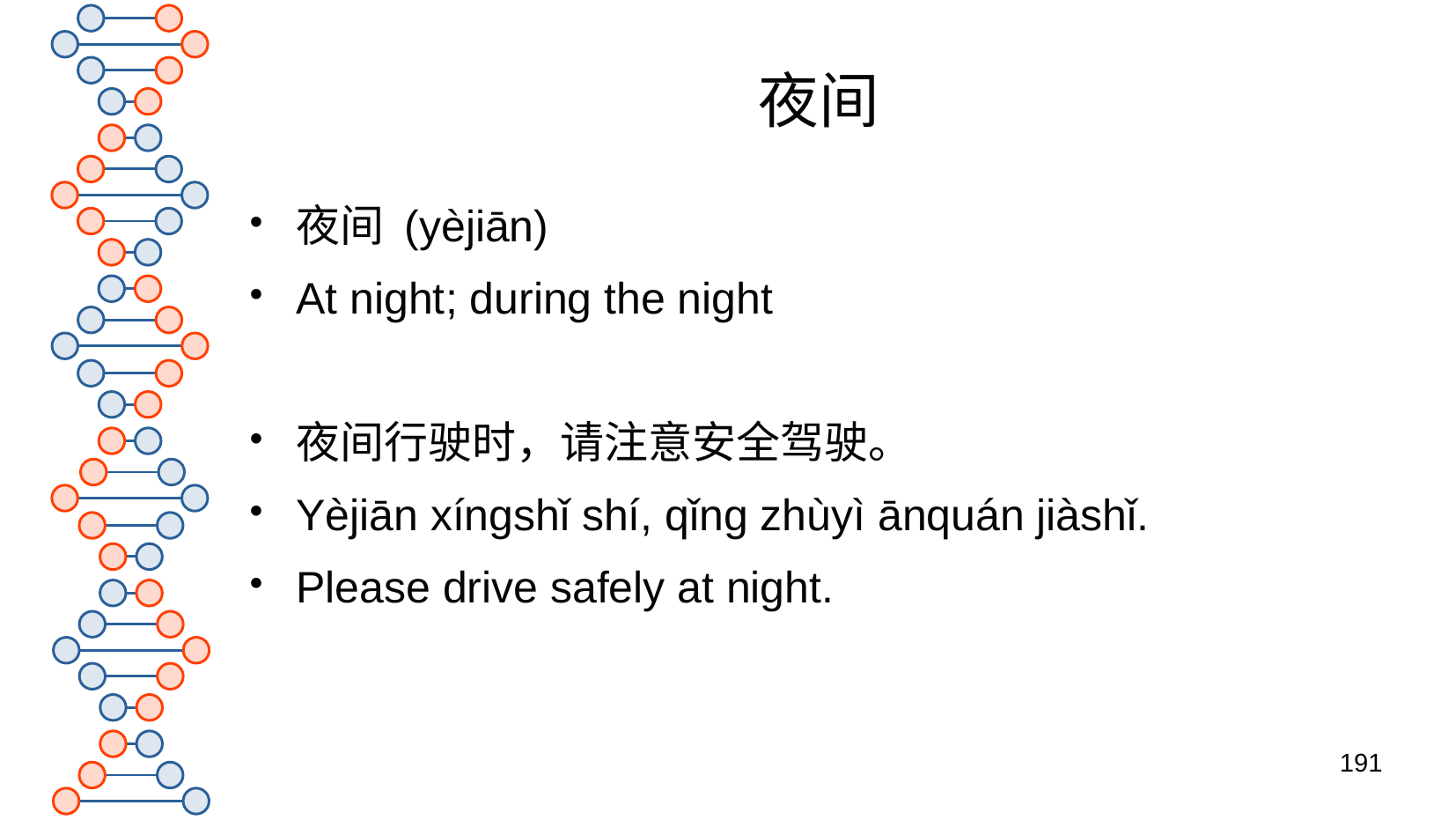

# 夜间
夜间 (yèjiān)
At night; during the night

夜间行驶时，请注意安全驾驶。
Yèjiān xíngshǐ shí, qǐng zhùyì ānquán jiàshǐ.
Please drive safely at night.

191